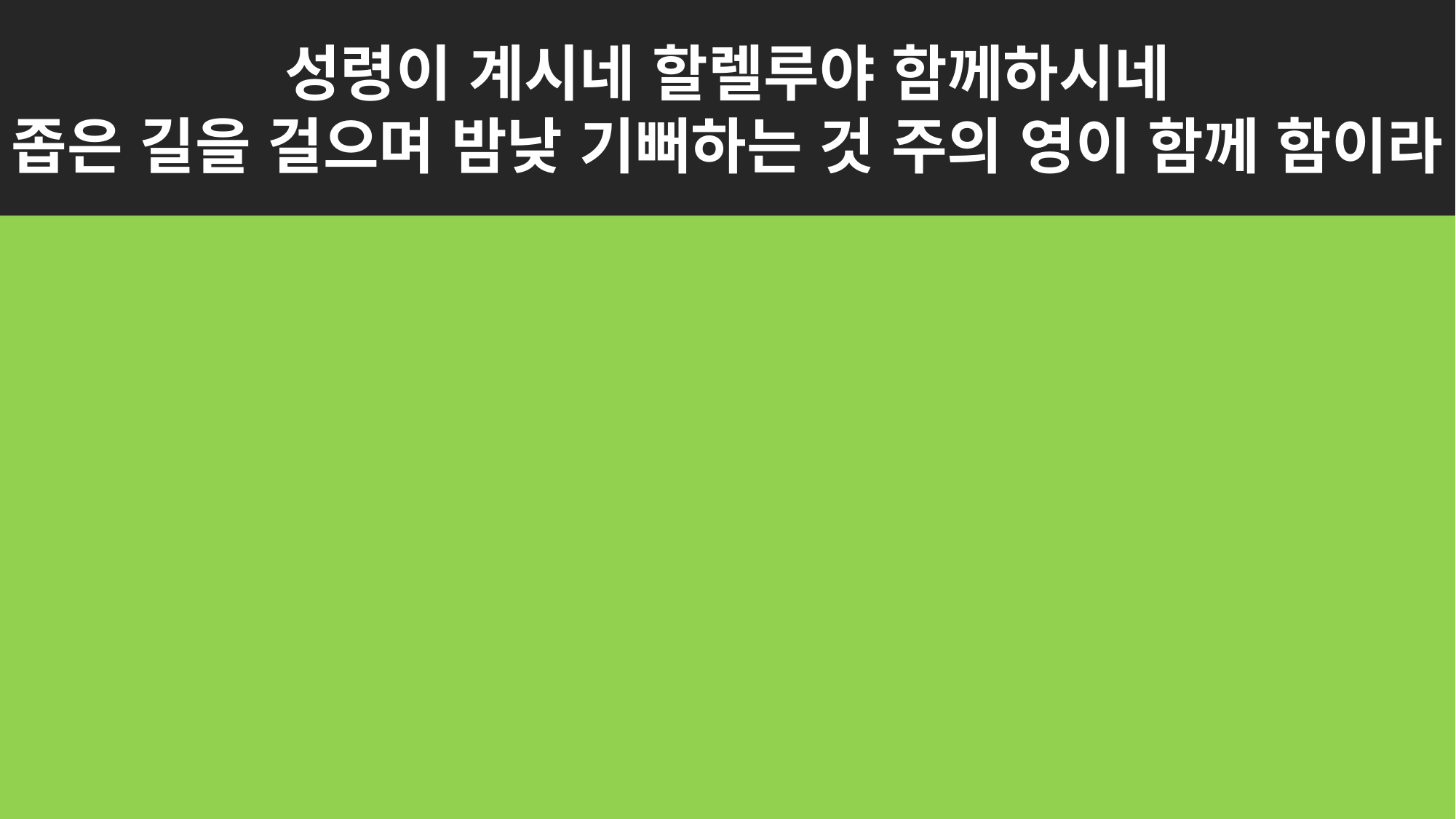

성령이 계시네 할렐루야 함께하시네
좁은 길을 걸으며 밤낮 기뻐하는 것 주의 영이 함께 함이라